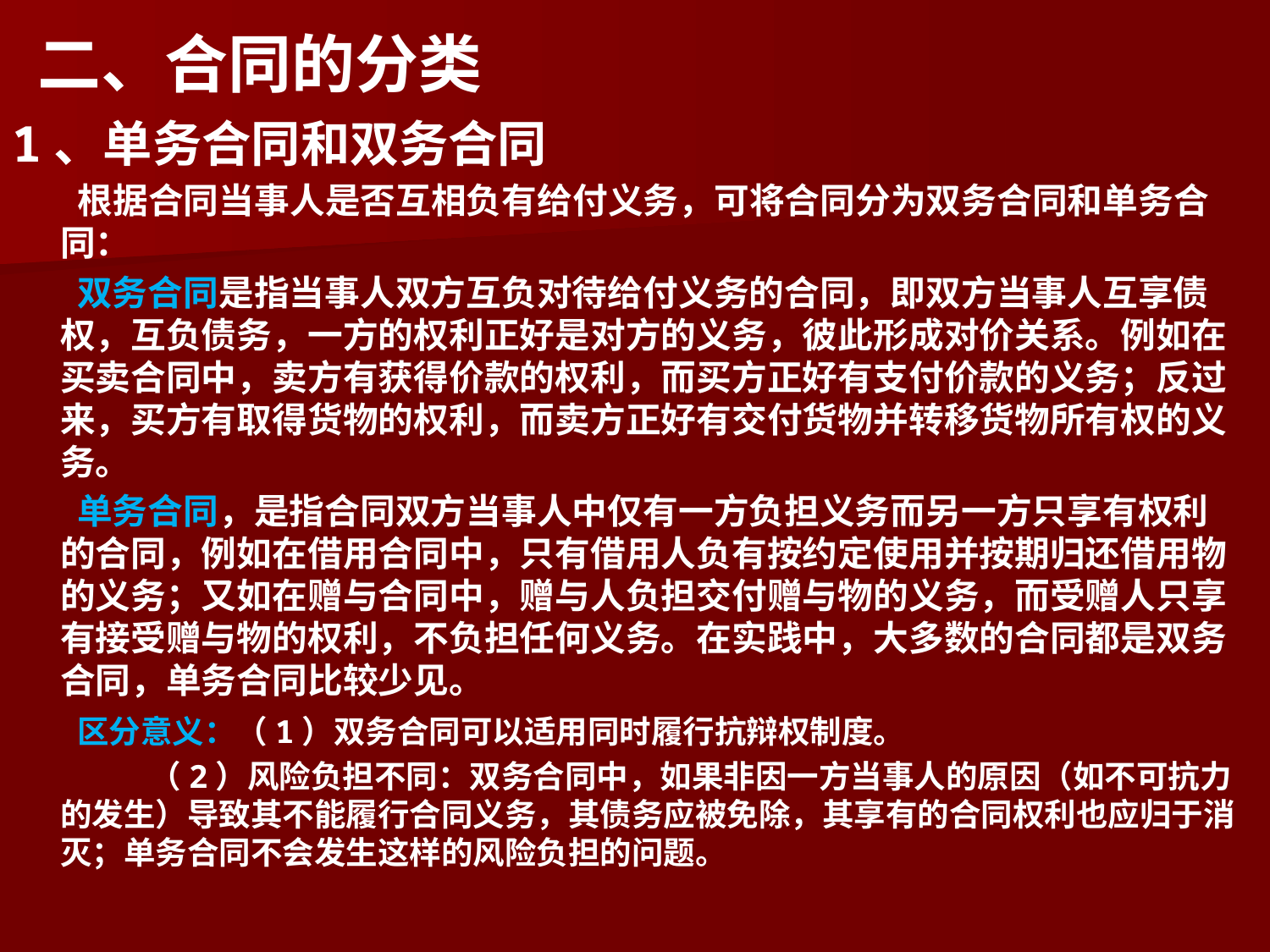

二、合同的分类
1、单务合同和双务合同
        根据合同当事人是否互相负有给付义务，可将合同分为双务合同和单务合同：
       双务合同是指当事人双方互负对待给付义务的合同，即双方当事人互享债权，互负债务，一方的权利正好是对方的义务，彼此形成对价关系。例如在买卖合同中，卖方有获得价款的权利，而买方正好有支付价款的义务；反过来，买方有取得货物的权利，而卖方正好有交付货物并转移货物所有权的义务。
       单务合同，是指合同双方当事人中仅有一方负担义务而另一方只享有权利的合同，例如在借用合同中，只有借用人负有按约定使用并按期归还借用物的义务；又如在赠与合同中，赠与人负担交付赠与物的义务，而受赠人只享有接受赠与物的权利，不负担任何义务。在实践中，大多数的合同都是双务合同，单务合同比较少见。
       区分意义：（1）双务合同可以适用同时履行抗辩权制度。
                  （2）风险负担不同：双务合同中，如果非因一方当事人的原因（如不可抗力的发生）导致其不能履行合同义务，其债务应被免除，其享有的合同权利也应归于消灭；单务合同不会发生这样的风险负担的问题。
8